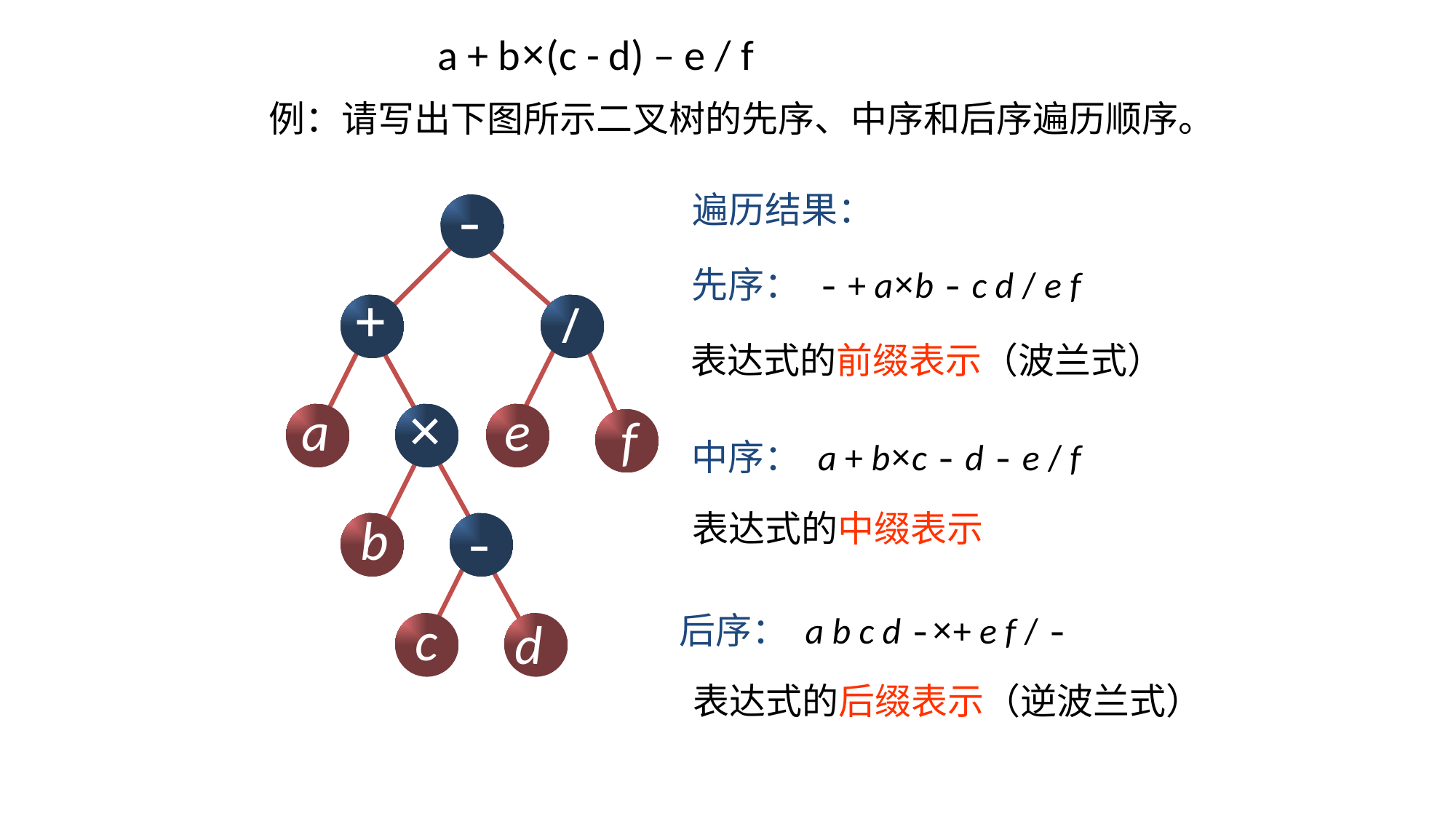

a + b×(c - d) – e / f
例：请写出下图所示二叉树的先序、中序和后序遍历顺序。
-
遍历结果：

先序： - + a×b - c d / e f
+
/

表达式的前缀表示（波兰式）

×
a
e
f

中序： a + b×c - d - e / f

b
表达式的中缀表示
-

c
后序： a b c d -×+ e f / -
d

表达式的后缀表示（逆波兰式）